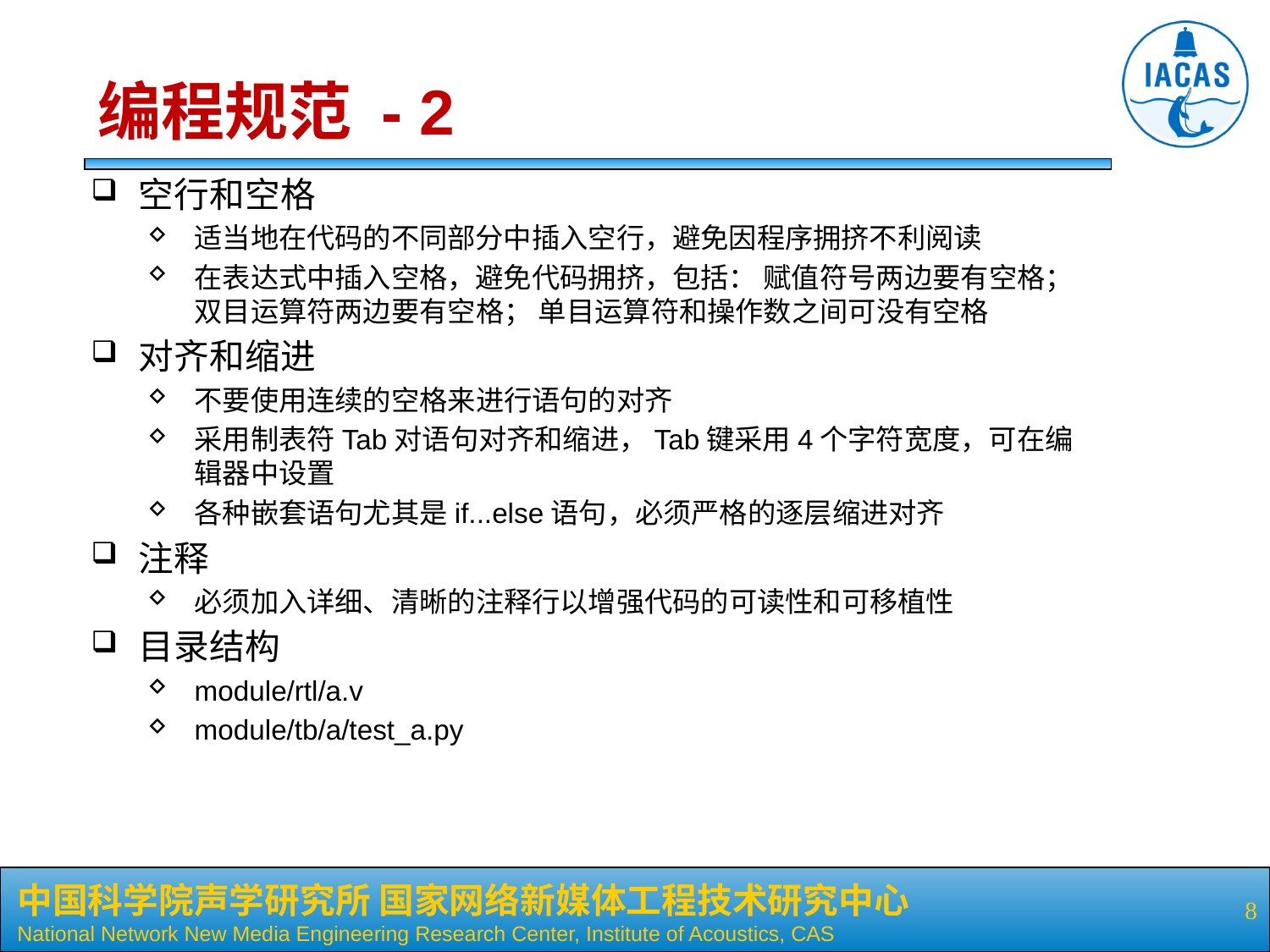

# 编程规范 - 2
空行和空格
适当地在代码的不同部分中插入空行，避免因程序拥挤不利阅读
在表达式中插入空格，避免代码拥挤，包括： 赋值符号两边要有空格； 双目运算符两边要有空格； 单目运算符和操作数之间可没有空格
对齐和缩进
不要使用连续的空格来进行语句的对齐
采用制表符Tab对语句对齐和缩进，Tab键采用4个字符宽度，可在编辑器中设置
各种嵌套语句尤其是if...else语句，必须严格的逐层缩进对齐
注释
必须加入详细、清晰的注释行以增强代码的可读性和可移植性
目录结构
module/rtl/a.v
module/tb/a/test_a.py